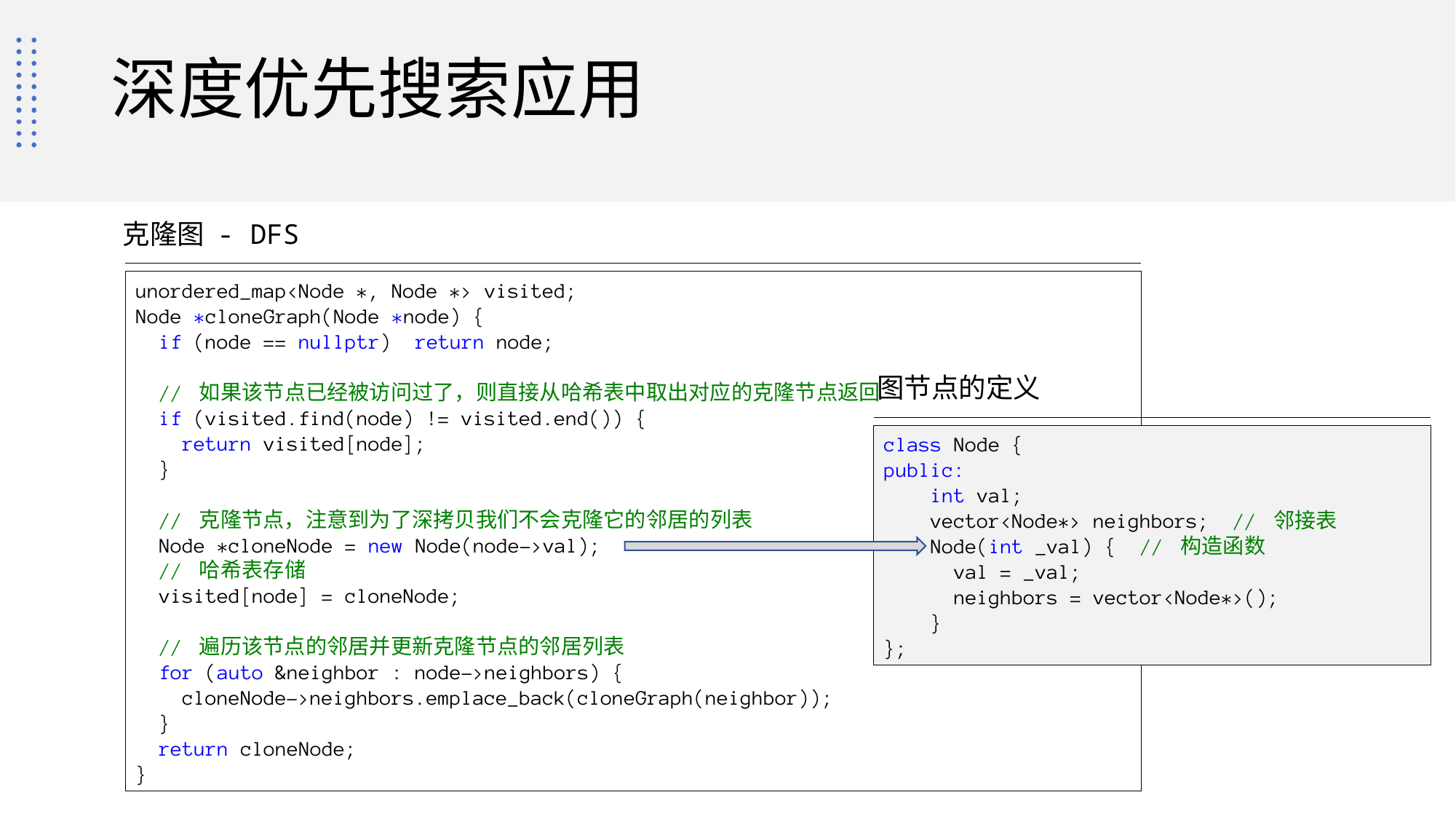

# 深度优先搜索应用
克隆图 - DFS
unordered_map<Node *, Node *> visited;
Node *cloneGraph(Node *node) {
  if (node == nullptr)  return node;
  // 如果该节点已经被访问过了，则直接从哈希表中取出对应的克隆节点返回
  if (visited.find(node) != visited.end()) {
    return visited[node];
  }
  // 克隆节点，注意到为了深拷贝我们不会克隆它的邻居的列表
  Node *cloneNode = new Node(node->val);
  // 哈希表存储
  visited[node] = cloneNode;
  // 遍历该节点的邻居并更新克隆节点的邻居列表
  for (auto &neighbor : node->neighbors) {
    cloneNode->neighbors.emplace_back(cloneGraph(neighbor));
  }
  return cloneNode;
}
图节点的定义
class Node {
public:
    int val;
    vector<Node*> neighbors;  // 邻接表
    Node(int _val) {  // 构造函数
      val = _val;
      neighbors = vector<Node*>();
    }
};